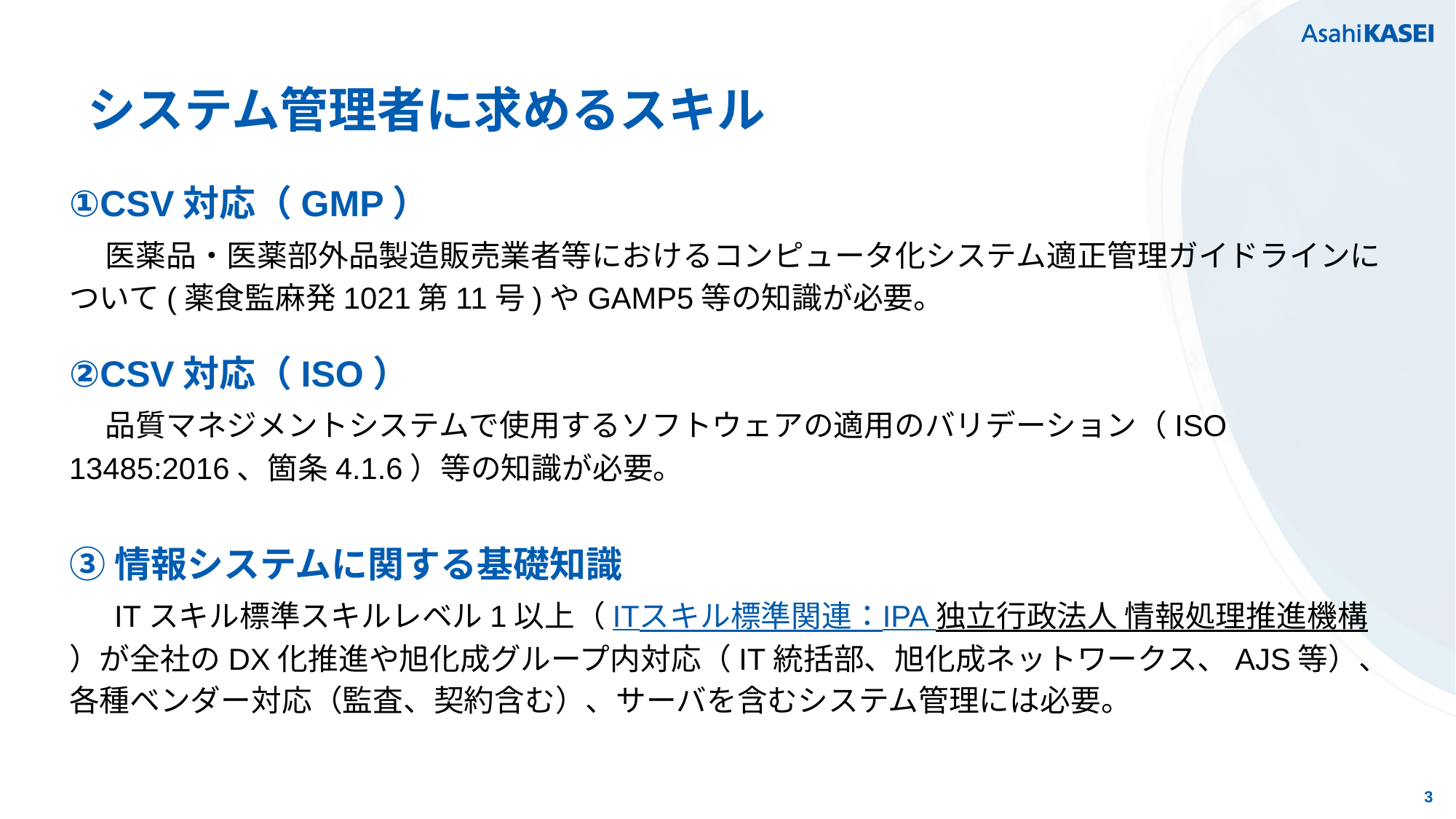

# システム管理者に求めるスキル
①CSV対応（GMP）
　医薬品・医薬部外品製造販売業者等におけるコンピュータ化システム適正管理ガイドラインについて(薬食監麻発1021第11号)やGAMP5等の知識が必要。

②CSV対応（ISO）
　品質マネジメントシステムで使用するソフトウェアの適用のバリデーション（ISO 13485:2016、箇条4.1.6）等の知識が必要。

③情報システムに関する基礎知識
　ITスキル標準スキルレベル1以上（ITスキル標準関連：IPA 独立行政法人 情報処理推進機構）が全社のDX化推進や旭化成グループ内対応（IT統括部、旭化成ネットワークス、AJS等）、各種ベンダー対応（監査、契約含む）、サーバを含むシステム管理には必要。
3